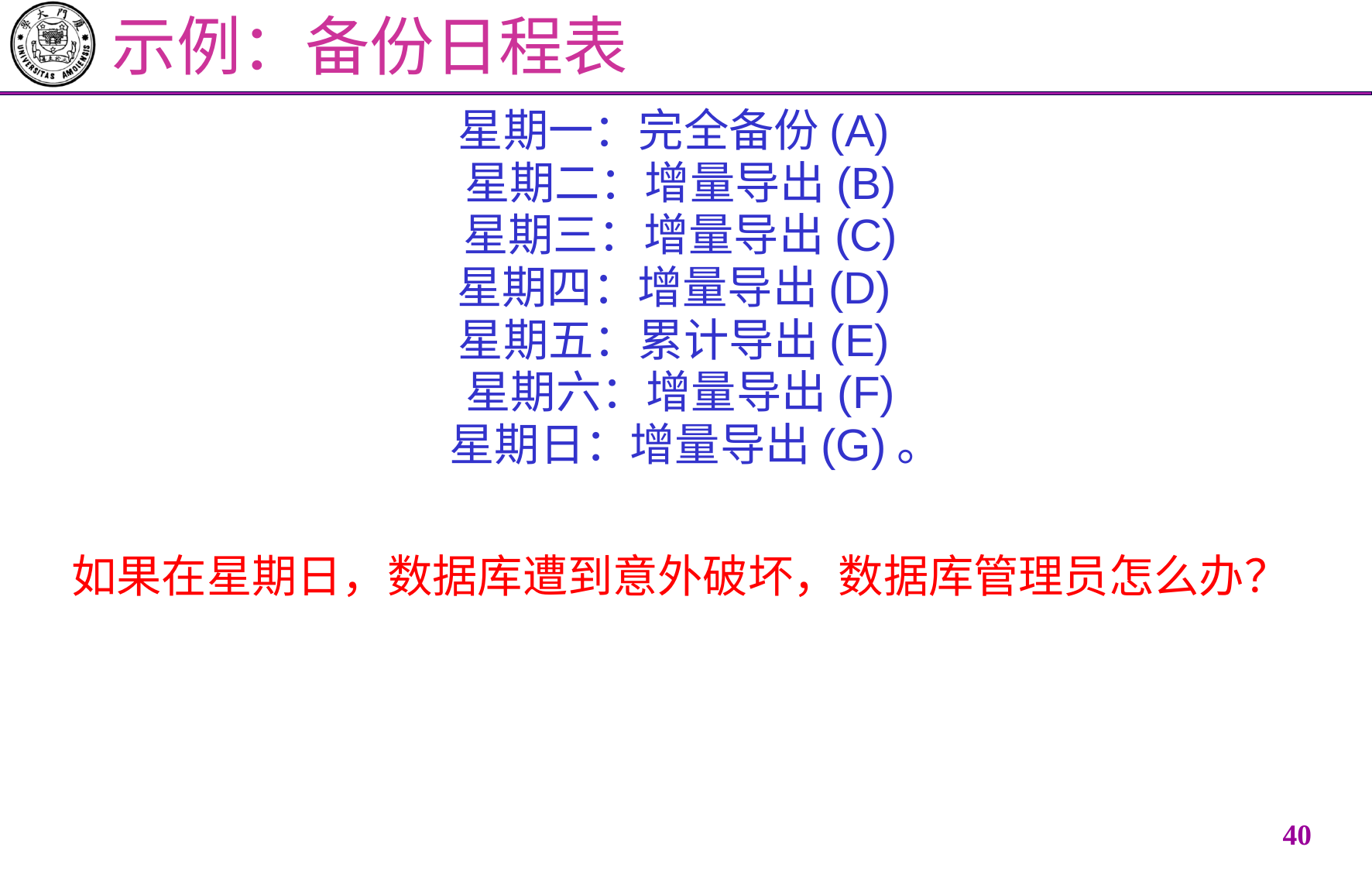

# 示例：备份日程表
星期一：完全备份(A)
星期二：增量导出(B)
星期三：增量导出(C)
星期四：增量导出(D)
星期五：累计导出(E)
星期六：增量导出(F)
  星期日：增量导出(G)。

如果在星期日，数据库遭到意外破坏，数据库管理员怎么办？
40